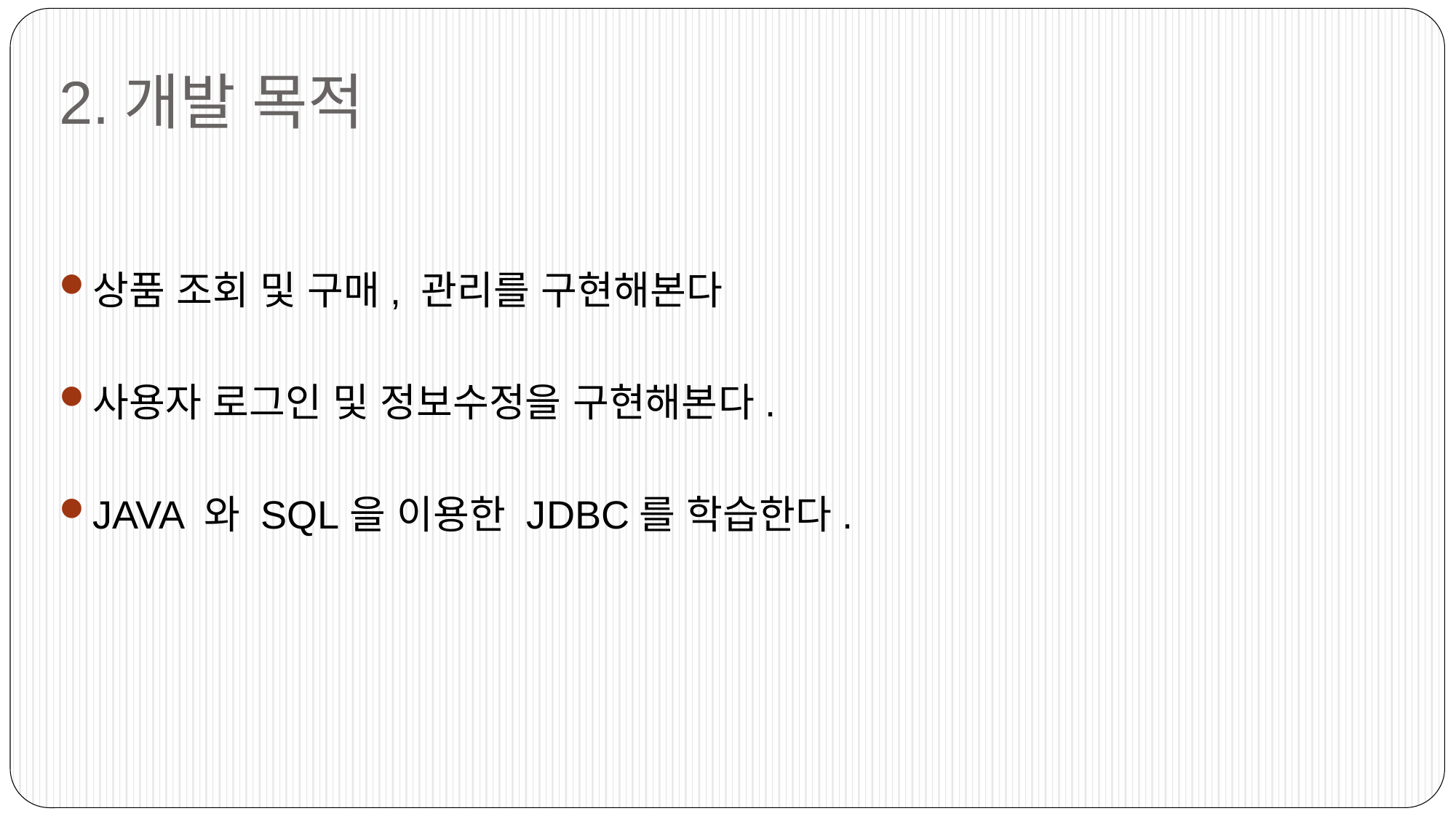

# 2.개발 목적

상품 조회 및 구매, 관리를 구현해본다

사용자 로그인 및 정보수정을 구현해본다.

JAVA 와 SQL을 이용한 JDBC를 학습한다.